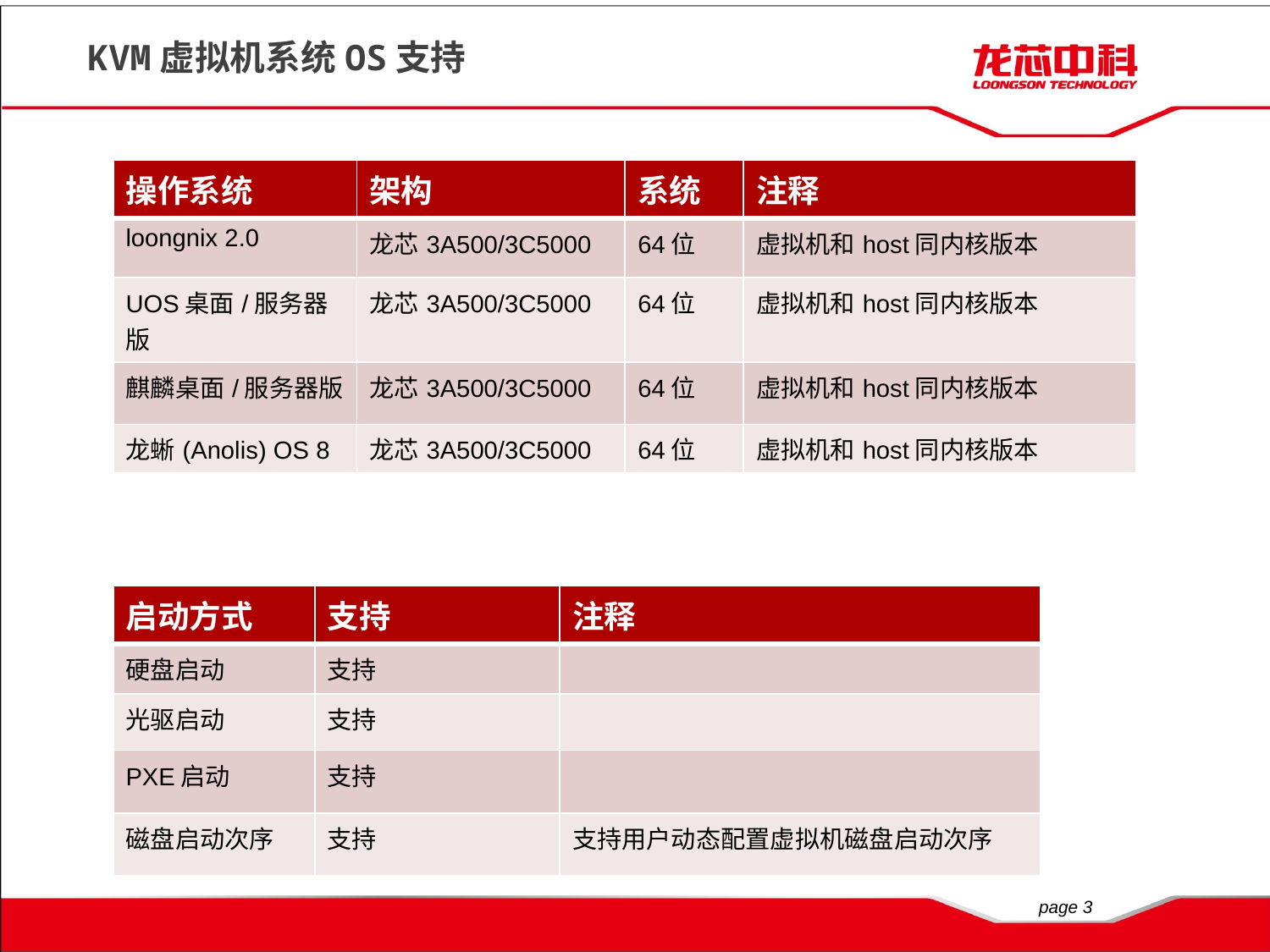

# KVM虚拟机系统OS支持
| 操作系统 | 架构 | 系统 | 注释 |
| --- | --- | --- | --- |
| loongnix 2.0 | 龙芯3A500/3C5000 | 64位 | 虚拟机和host同内核版本 |
| UOS桌面/服务器版 | 龙芯3A500/3C5000 | 64位 | 虚拟机和host同内核版本 |
| 麒麟桌面/服务器版 | 龙芯3A500/3C5000 | 64位 | 虚拟机和host同内核版本 |
| 龙蜥(Anolis) OS 8 | 龙芯3A500/3C5000 | 64位 | 虚拟机和host同内核版本 |
| 启动方式 | 支持 | 注释 |
| --- | --- | --- |
| 硬盘启动 | 支持 |  |
| 光驱启动 | 支持 |  |
| PXE启动 | 支持 |  |
| 磁盘启动次序 | 支持 | 支持用户动态配置虚拟机磁盘启动次序 |
page 3